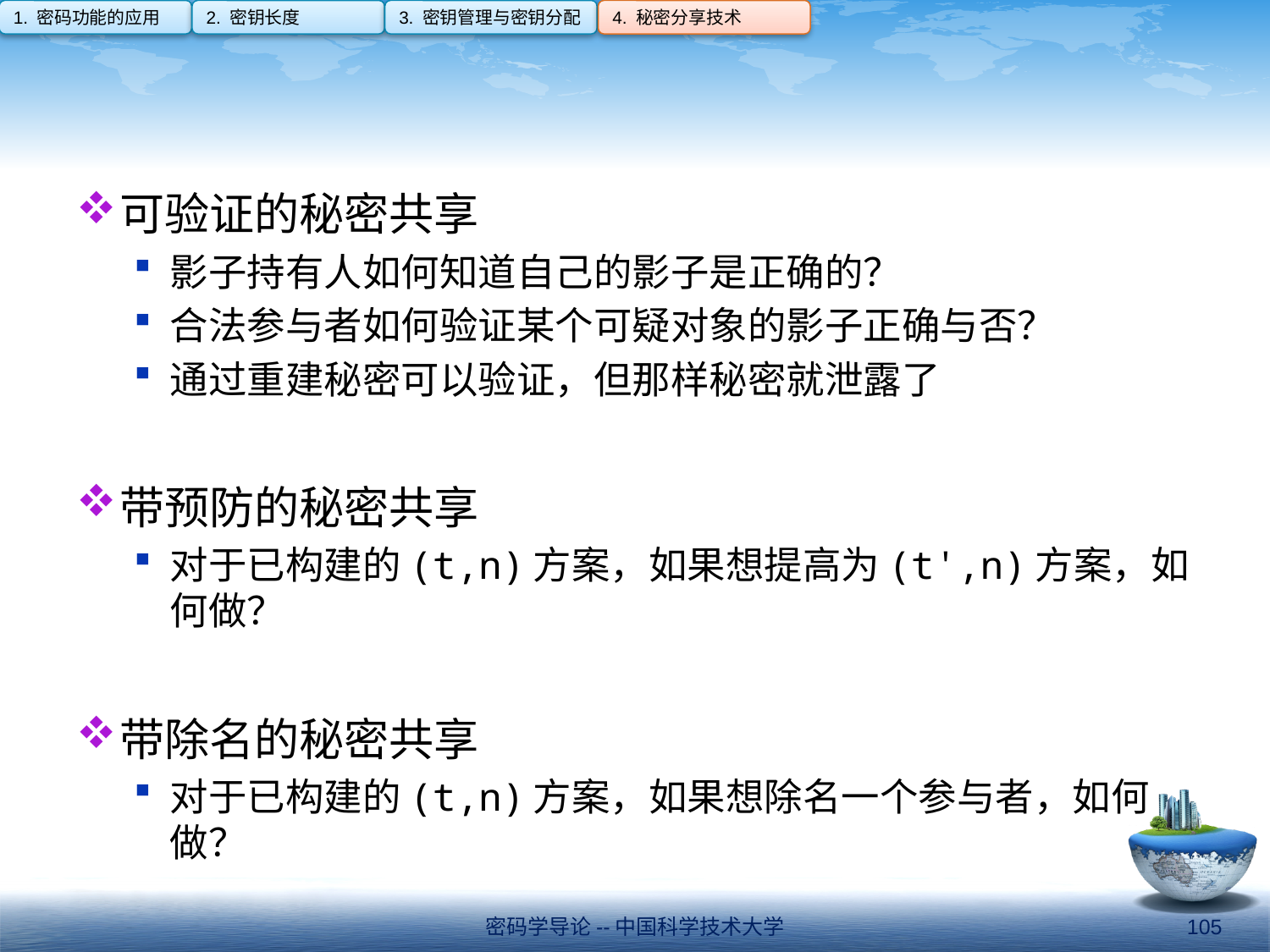

1. 密码功能的应用
2. 密钥长度
3. 密钥管理与密钥分配
4. 秘密分享技术
#
可验证的秘密共享
影子持有人如何知道自己的影子是正确的？
合法参与者如何验证某个可疑对象的影子正确与否？
通过重建秘密可以验证，但那样秘密就泄露了

带预防的秘密共享
对于已构建的(t,n)方案，如果想提高为(t',n)方案，如何做？

带除名的秘密共享
对于已构建的(t,n)方案，如果想除名一个参与者，如何做？
密码学导论--中国科学技术大学
105